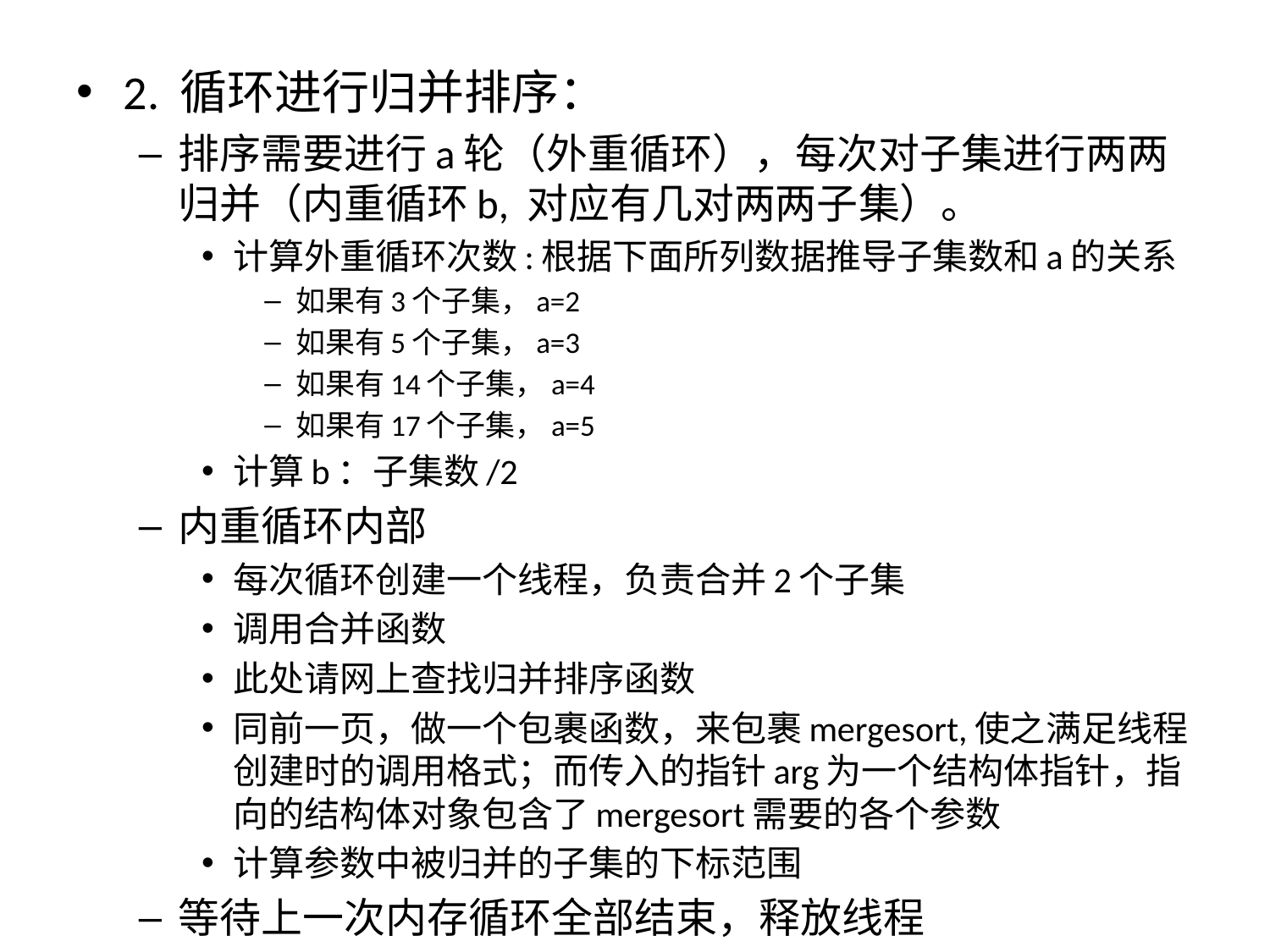

2. 循环进行归并排序：
排序需要进行a轮（外重循环），每次对子集进行两两归并（内重循环b, 对应有几对两两子集）。
计算外重循环次数:根据下面所列数据推导子集数和a的关系
如果有3个子集，a=2
如果有5个子集，a=3
如果有14个子集，a=4
如果有17个子集，a=5
计算b：子集数/2
内重循环内部
每次循环创建一个线程，负责合并2个子集
调用合并函数
此处请网上查找归并排序函数
同前一页，做一个包裹函数，来包裹mergesort,使之满足线程创建时的调用格式；而传入的指针arg为一个结构体指针，指向的结构体对象包含了mergesort需要的各个参数
计算参数中被归并的子集的下标范围
等待上一次内存循环全部结束，释放线程